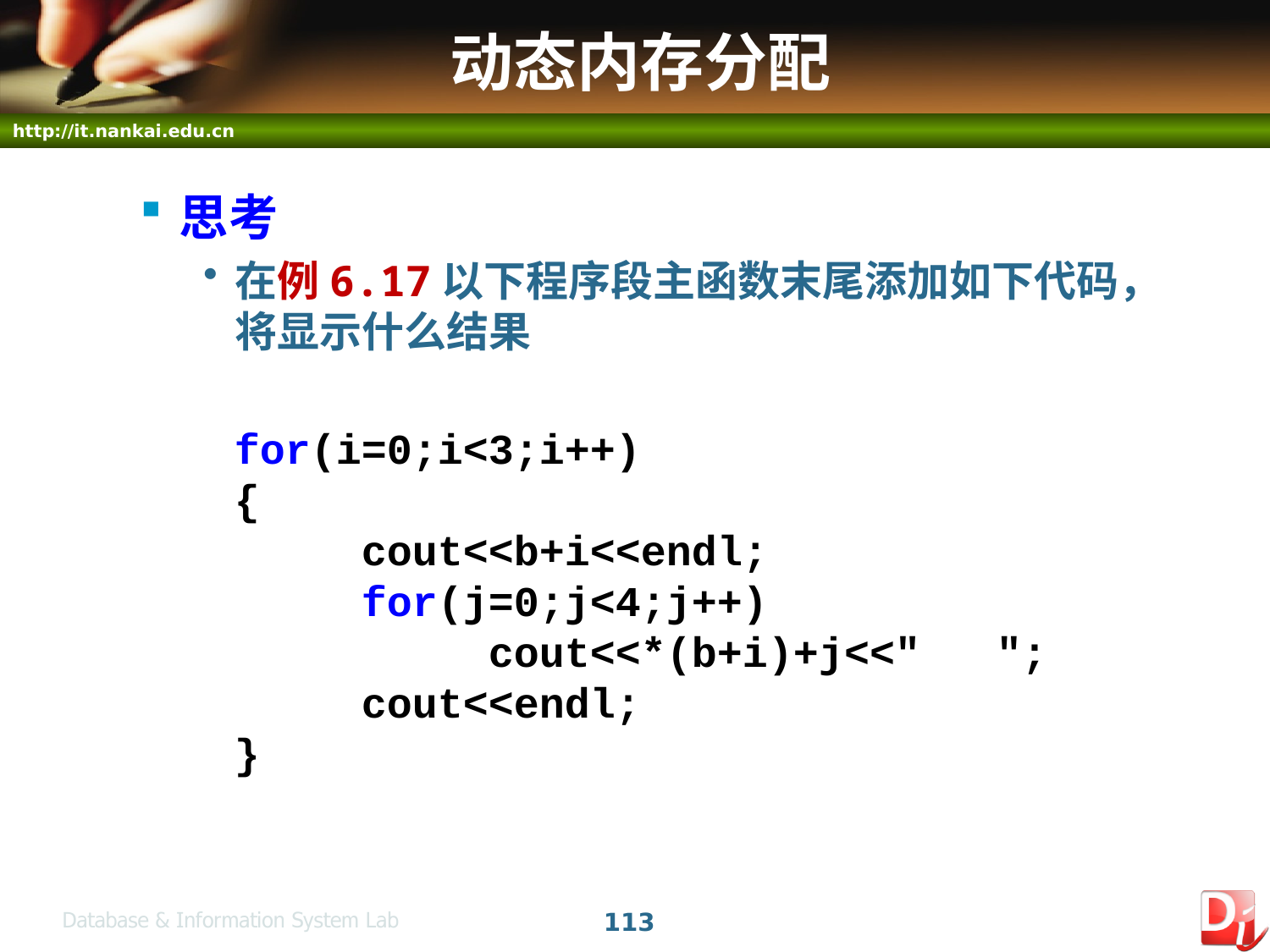

# 动态内存分配
思考
在例6.17以下程序段主函数末尾添加如下代码，将显示什么结果
	for(i=0;i<3;i++)
	{
		cout<<b+i<<endl;
		for(j=0;j<4;j++)
			cout<<*(b+i)+j<<"	";
		cout<<endl;
	}
113
Database & Information System Lab